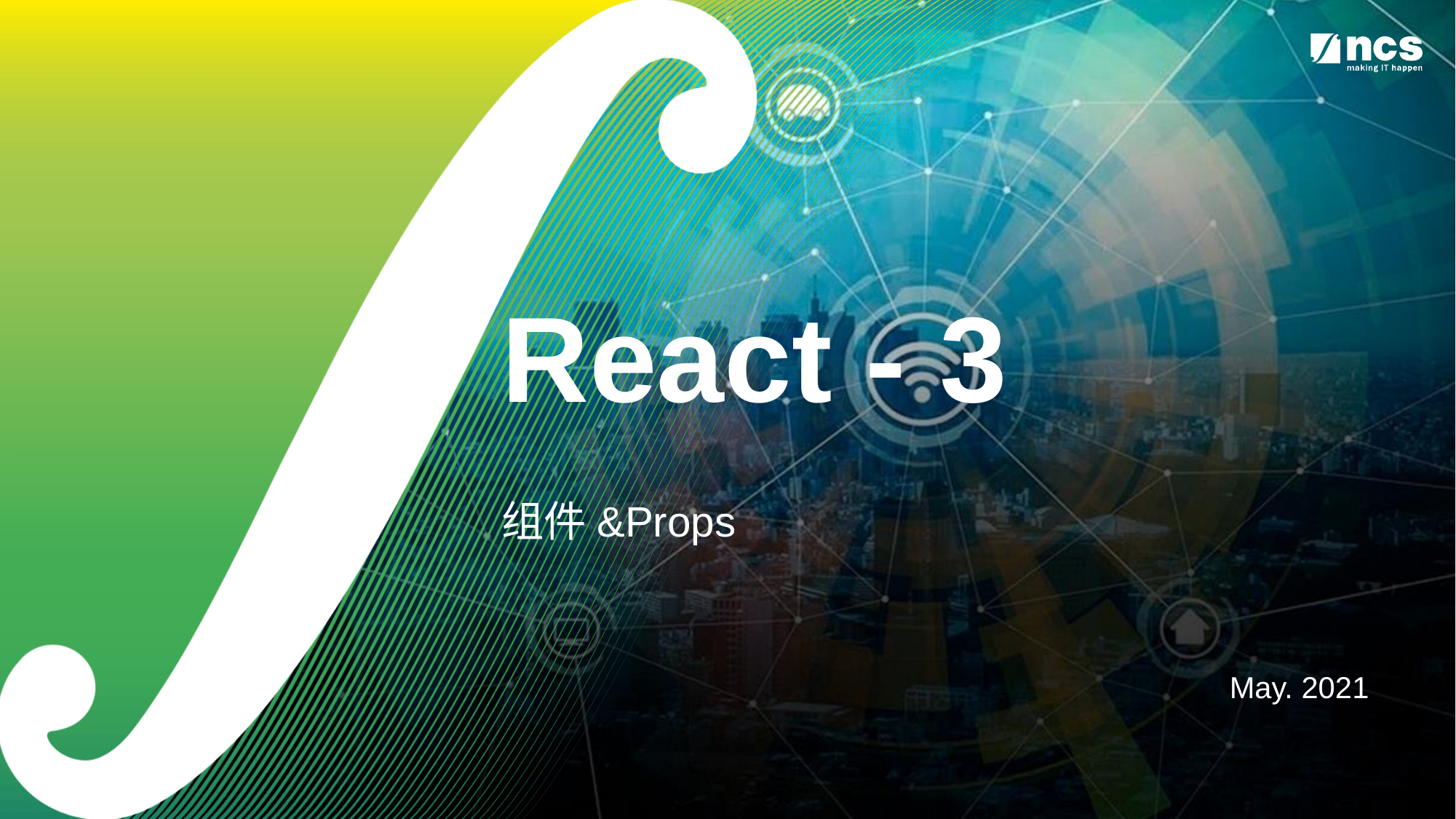

# React - 3 组件&Props
May. 2021